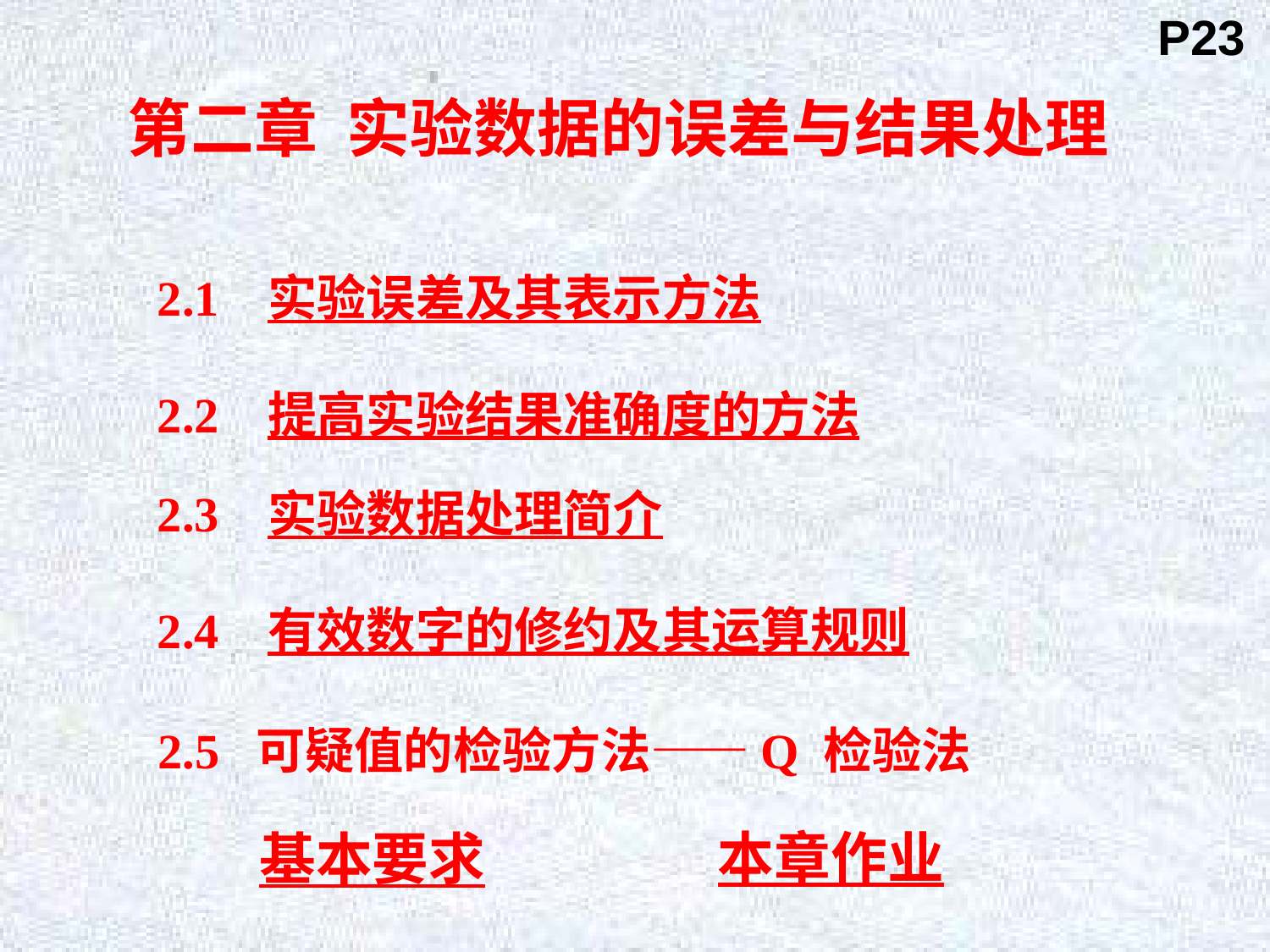

P23
# 第二章  实验数据的误差与结果处理
2.1   实验误差及其表示方法
2.2   提高实验结果准确度的方法
2.3   实验数据处理简介
2.4   有效数字的修约及其运算规则
2.5  可疑值的检验方法——Q 检验法
本章作业
基本要求